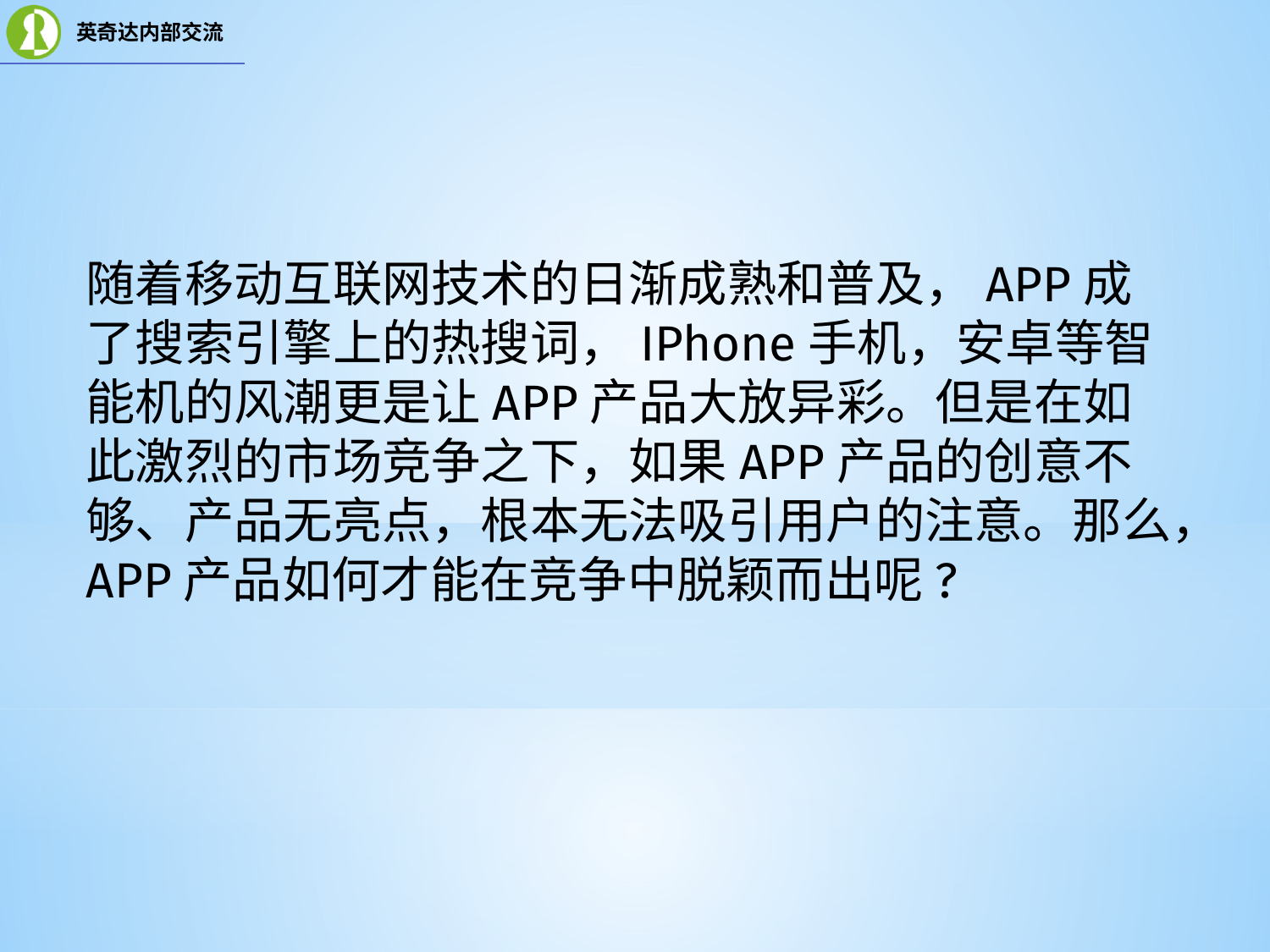

随着移动互联网技术的日渐成熟和普及，APP成了搜索引擎上的热搜词，IPhone手机，安卓等智能机的风潮更是让APP产品大放异彩。但是在如此激烈的市场竞争之下，如果APP产品的创意不够、产品无亮点，根本无法吸引用户的注意。那么，APP产品如何才能在竞争中脱颖而出呢?